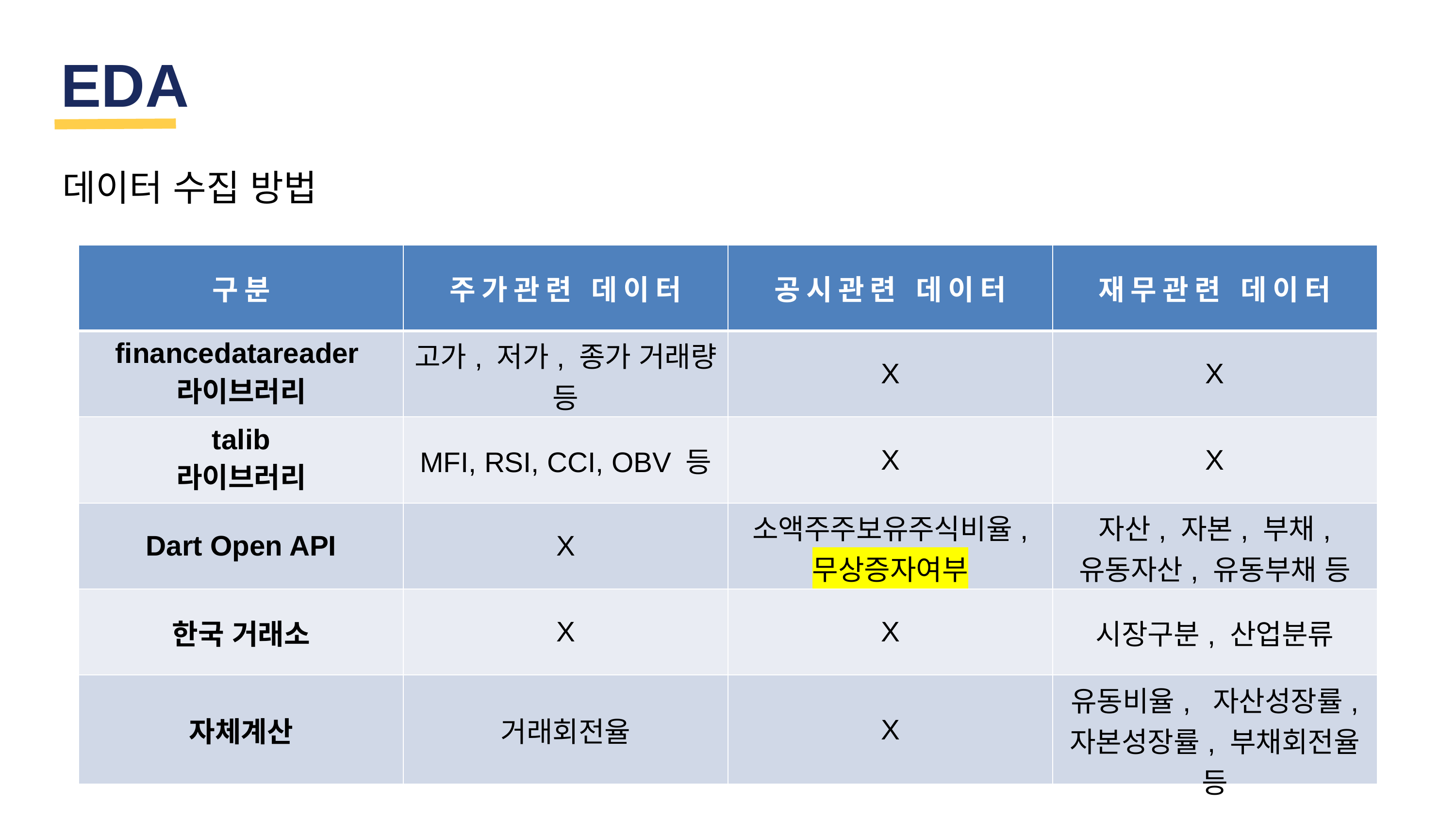

EDA
데이터 수집 방법
| 구분 | 주가관련 데이터 | 공시관련 데이터 | 재무관련 데이터 |
| --- | --- | --- | --- |
| financedatareader 라이브러리 | 고가, 저가, 종가 거래량 등 | X | X |
| talib 라이브러리 | MFI, RSI, CCI, OBV 등 | X | X |
| Dart Open API | X | 소액주주보유주식비율, 무상증자여부 | 자산, 자본, 부채, 유동자산, 유동부채 등 |
| 한국 거래소 | X | X | 시장구분, 산업분류 |
| 자체계산 | 거래회전율 | X | 유동비율, 자산성장률, 자본성장률, 부채회전율 등 |